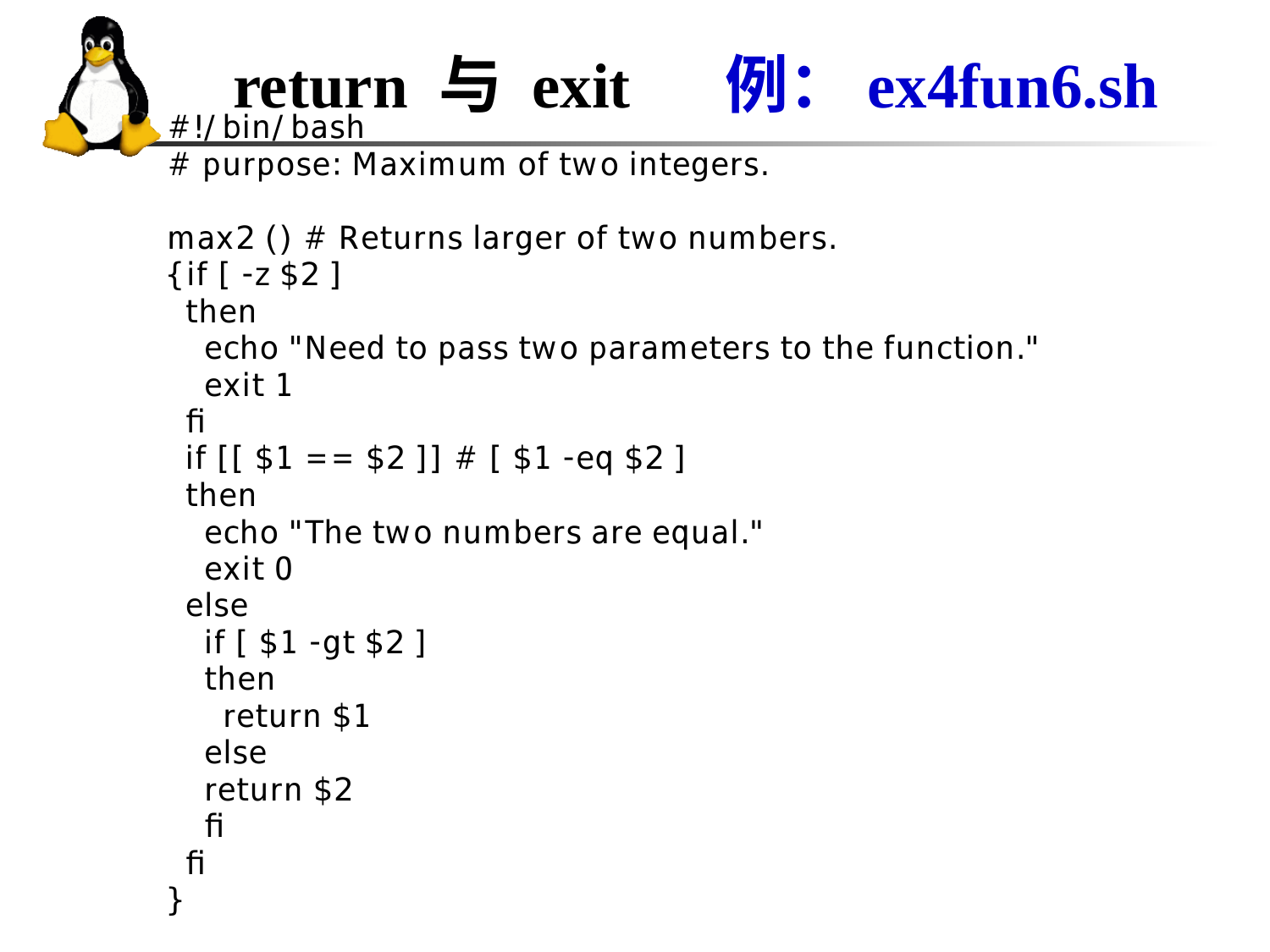

# return 与 exit     例：ex4fun6.sh
#!/bin/bash
# purpose: Maximum of two integers.

max2 () # Returns larger of two numbers.
{if [ -z $2 ]
  then
    echo "Need to pass two parameters to the function."
    exit 1
  fi
  if [[ $1 == $2 ]] # [ $1 -eq $2 ]
  then
    echo "The two numbers are equal."
    exit 0
  else
    if [ $1 -gt $2 ]
    then
      return $1
    else
    return $2
    fi
  fi
}